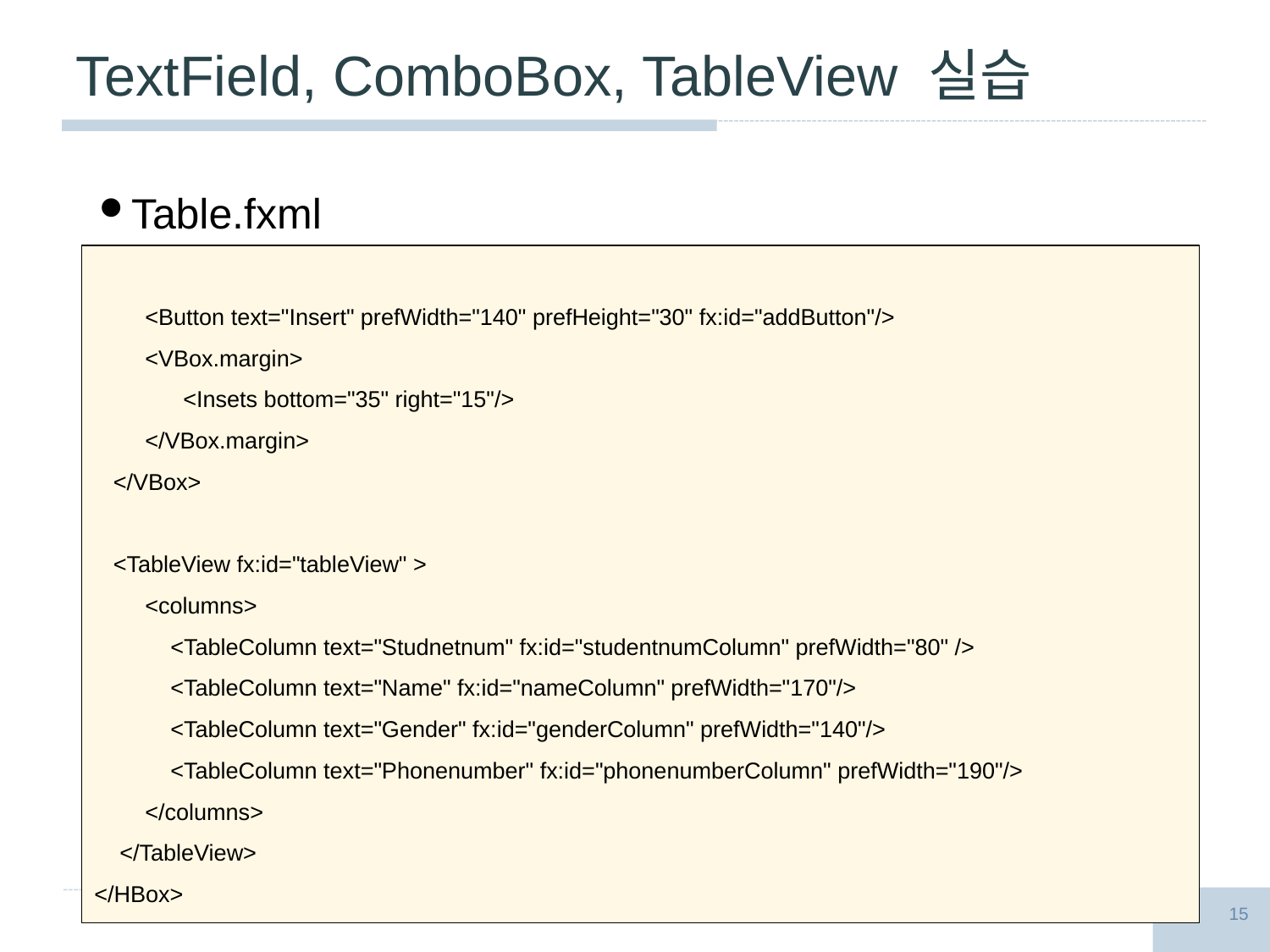

# TextField, ComboBox, TableView 실습
Table.fxml

        <Button text="Insert" prefWidth="140" prefHeight="30" fx:id="addButton"/>
        <VBox.margin>
              <Insets bottom="35" right="15"/>
        </VBox.margin>
   </VBox>

   <TableView fx:id="tableView" >
        <columns>
            <TableColumn text="Studnetnum" fx:id="studentnumColumn" prefWidth="80" />
            <TableColumn text="Name" fx:id="nameColumn" prefWidth="170"/>
            <TableColumn text="Gender" fx:id="genderColumn" prefWidth="140"/>
            <TableColumn text="Phonenumber" fx:id="phonenumberColumn" prefWidth="190"/>
        </columns>
    </TableView>
</HBox>